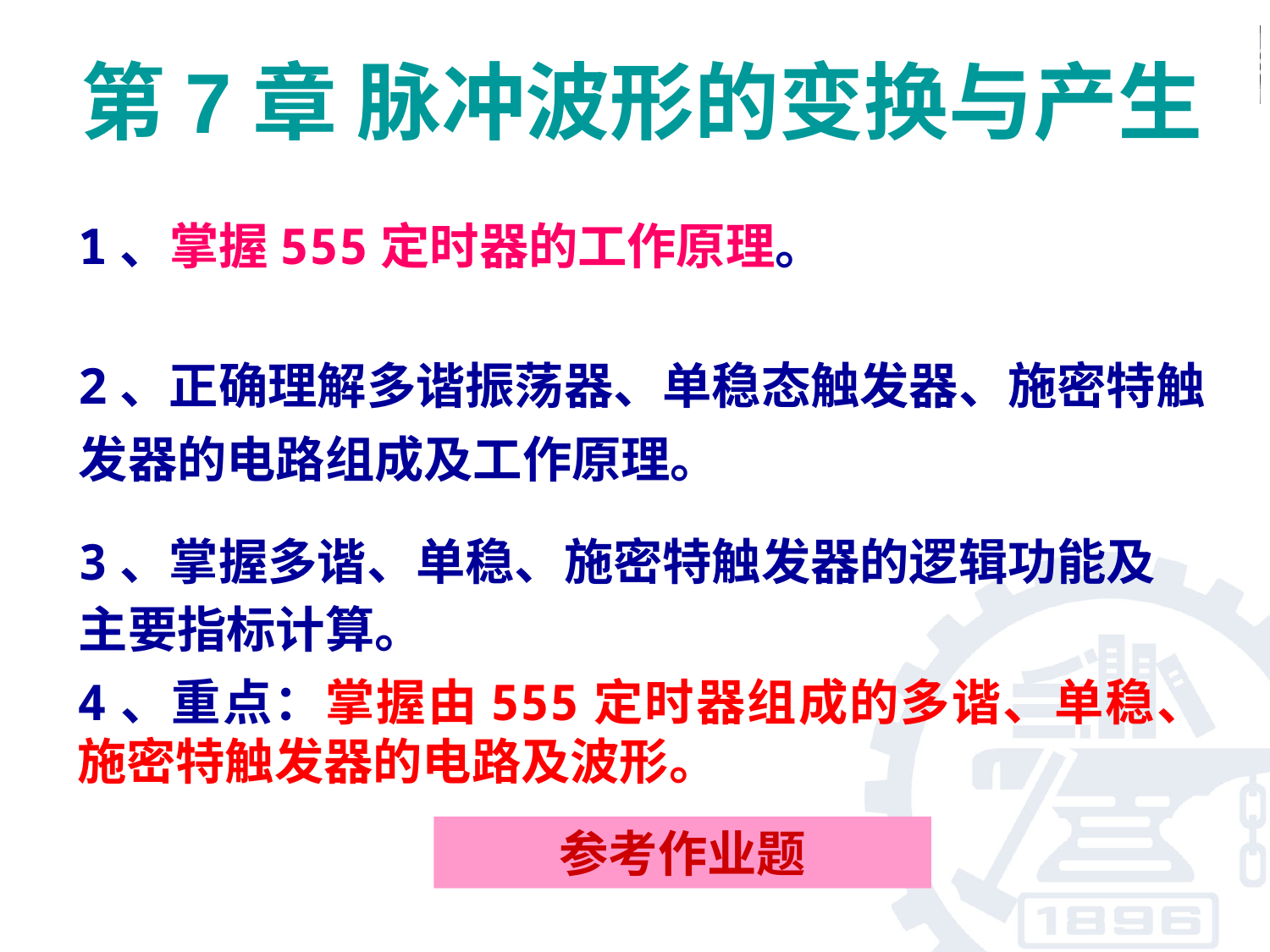

第7章 脉冲波形的变换与产生
1、掌握555定时器的工作原理。
2、正确理解多谐振荡器、单稳态触发器、施密特触发器的电路组成及工作原理。
3、掌握多谐、单稳、施密特触发器的逻辑功能及主要指标计算。
4、重点：掌握由555定时器组成的多谐、单稳、施密特触发器的电路及波形。
参考作业题